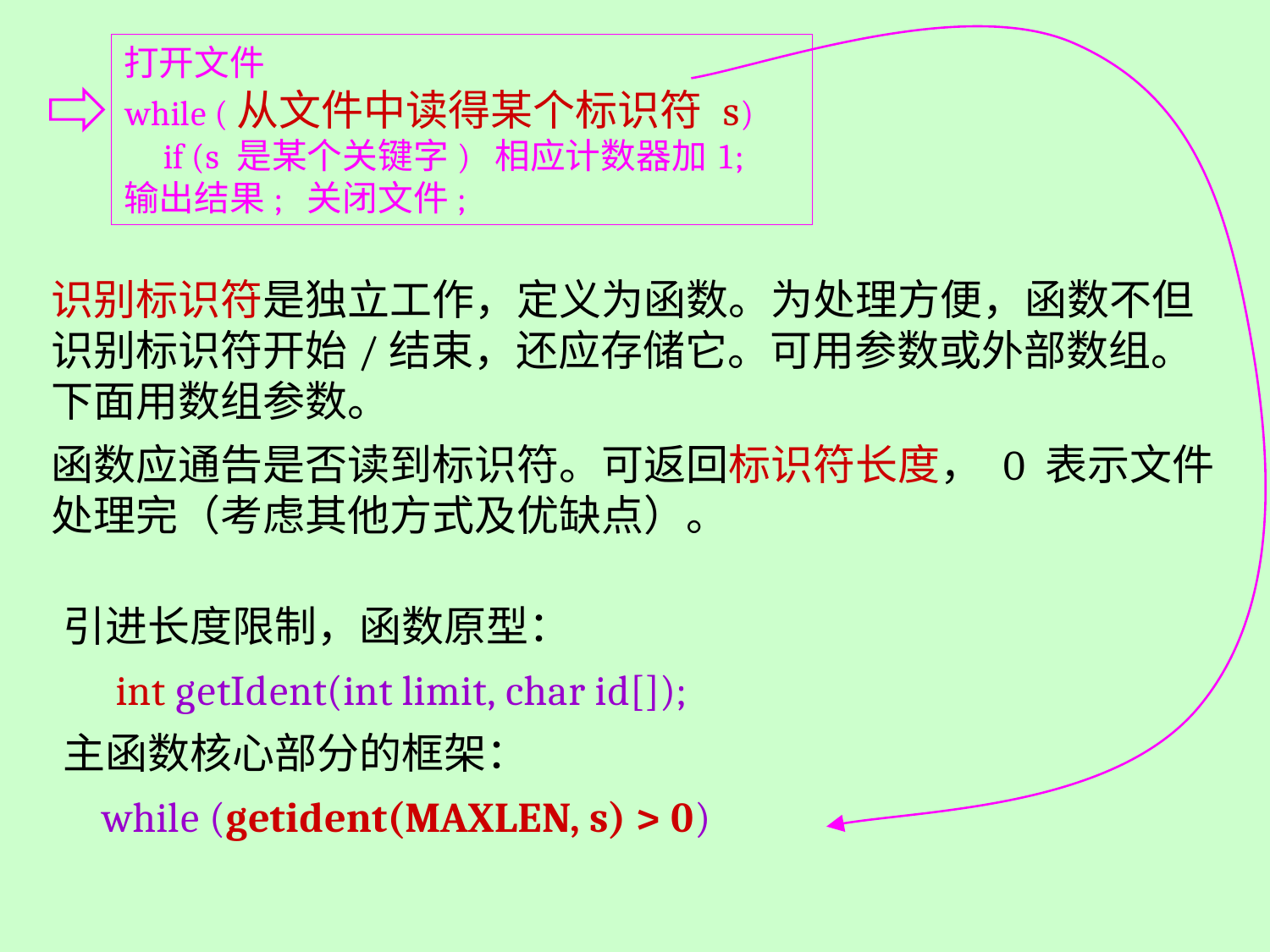

打开文件
while (从文件中读得某个标识符 s)
     if (s 是某个关键字)  相应计数器加1;
输出结果;  关闭文件;

识别标识符是独立工作，定义为函数。为处理方便，函数不但识别标识符开始/结束，还应存储它。可用参数或外部数组。下面用数组参数。
函数应通告是否读到标识符。可返回标识符长度， 0 表示文件处理完（考虑其他方式及优缺点）。
引进长度限制，函数原型：
　int getIdent(int limit, char id[]);
主函数核心部分的框架：
    while (getident(MAXLEN, s) > 0)
122